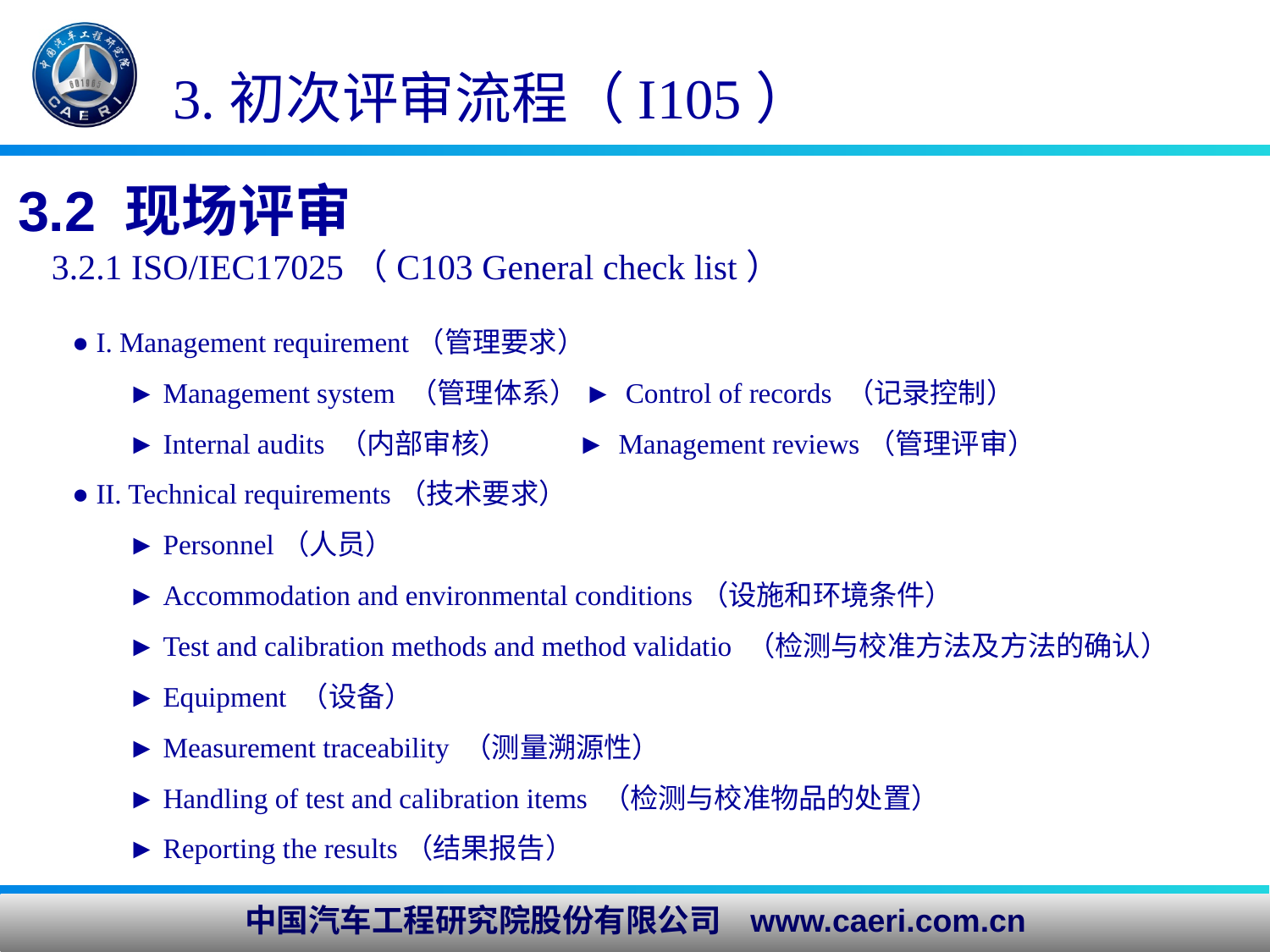

3.初次评审流程（I105）
3.2 现场评审
3.2.1 ISO/IEC17025（C103 General check list）
● I. Management requirement（管理要求）
        ► Management system （管理体系） ► Control of records （记录控制）
        ► Internal audits （内部审核）           ► Management reviews（管理评审）
● II. Technical requirements（技术要求）
        ► Personnel（人员）
        ► Accommodation and environmental conditions（设施和环境条件）
        ► Test and calibration methods and method validatio （检测与校准方法及方法的确认）
        ► Equipment （设备）
        ► Measurement traceability （测量溯源性）
        ► Handling of test and calibration items （检测与校准物品的处置）
        ► Reporting the results（结果报告）